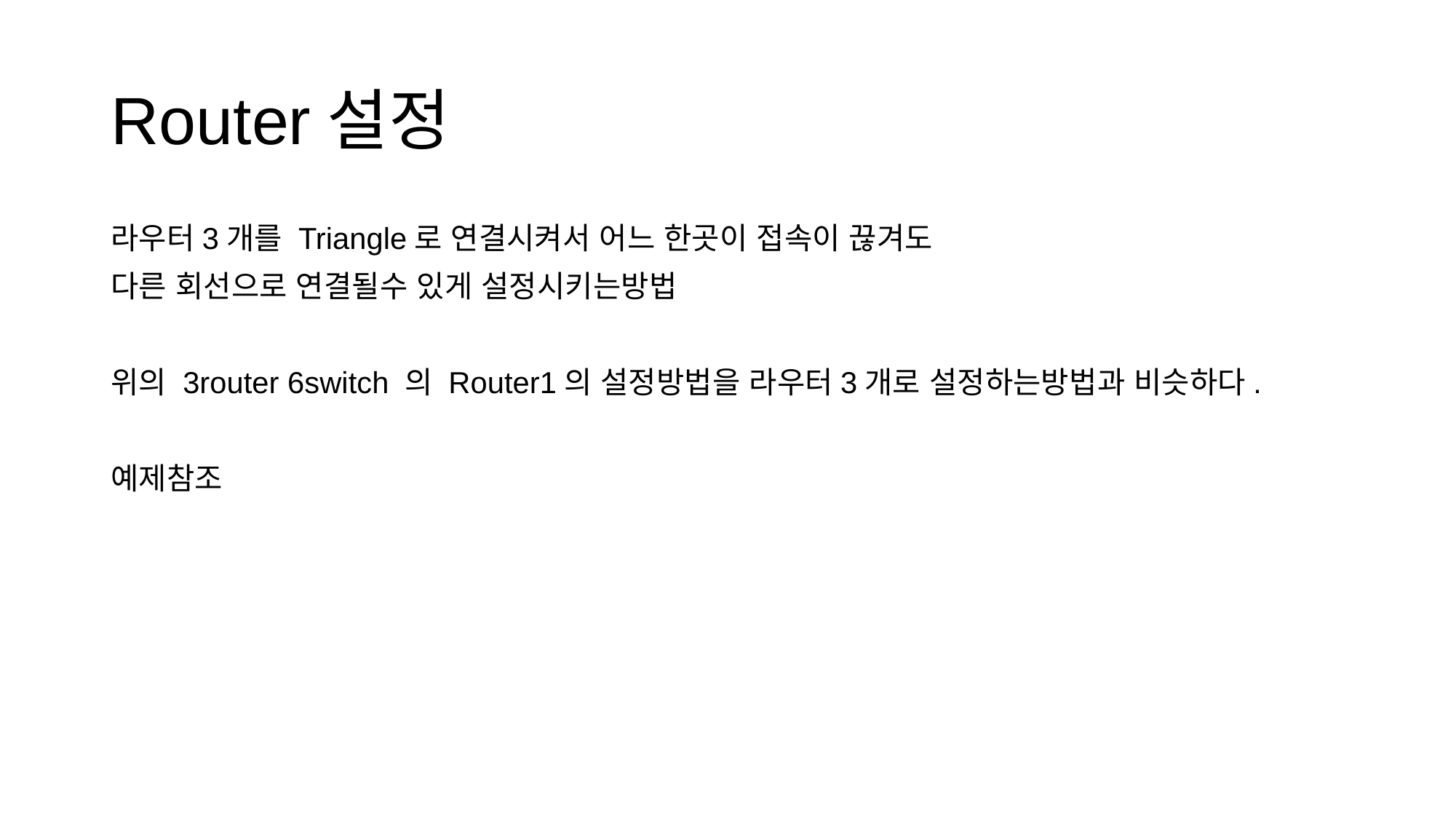

# Router설정
라우터3개를 Triangle로 연결시켜서 어느 한곳이 접속이 끊겨도
다른 회선으로 연결될수 있게 설정시키는방법

위의 3router 6switch 의 Router1의 설정방법을 라우터3개로 설정하는방법과 비슷하다.

예제참조